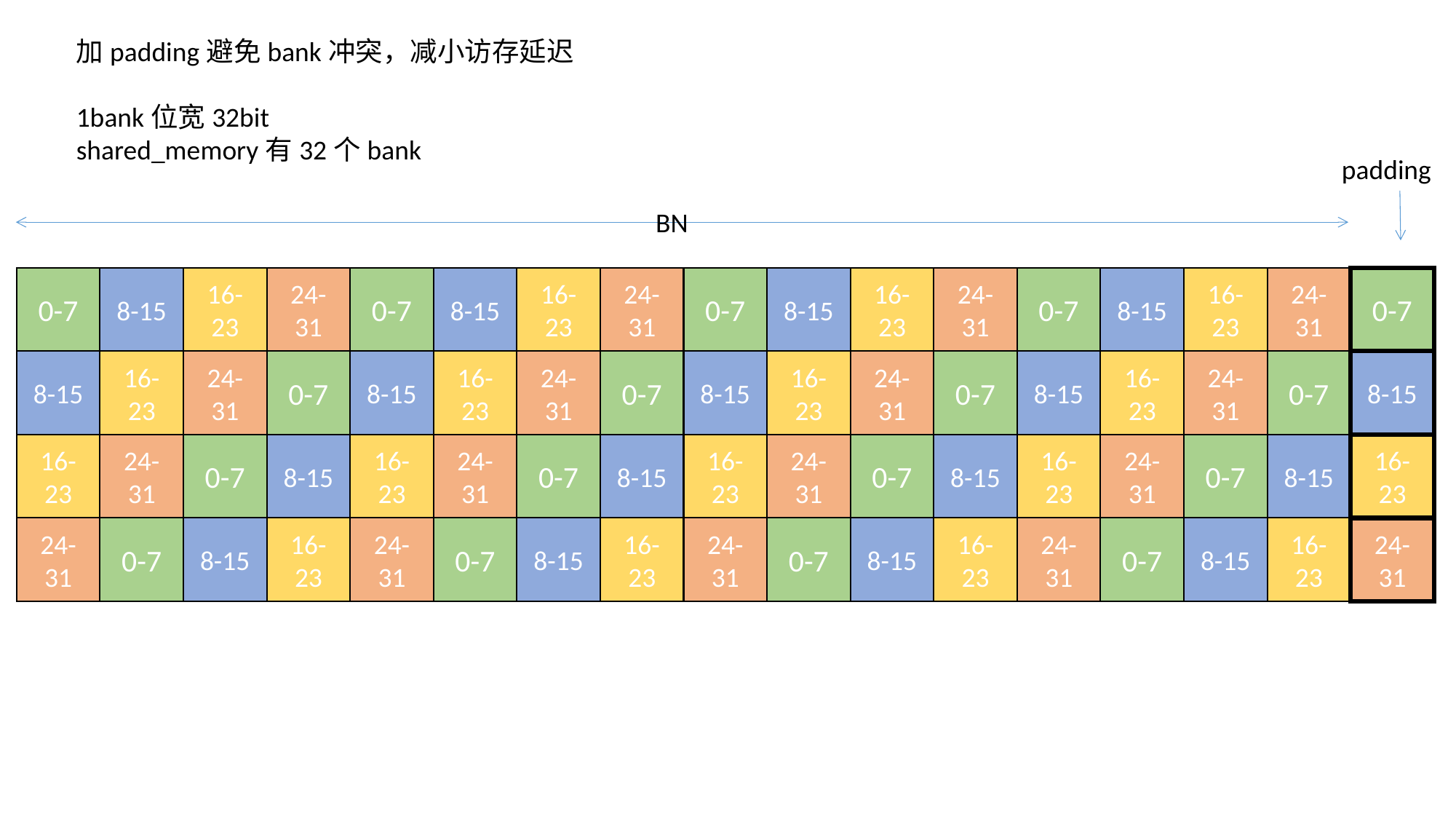

加padding避免bank冲突，减小访存延迟

1bank位宽32bit
shared_memory有32个bank
padding
BN
0-7
8-15
16-23
24-31
8-15
16-23
24-31
0-7
8-15
16-23
24-31
0-7
8-15
16-23
24-31
0-7
8-15
16-23
24-31
0-7
16-23
24-31
0-7
8-15
16-23
24-31
0-7
8-15
16-23
24-31
0-7
8-15
16-23
24-31
0-7
8-15
24-31
0-7
8-15
16-23
24-31
0-7
8-15
16-23
24-31
0-7
8-15
16-23
24-31
0-7
8-15
16-23
0-7
8-15
16-23
24-31
0-7
8-15
16-23
24-31
0-7
8-15
16-23
24-31
0-7
8-15
16-23
24-31